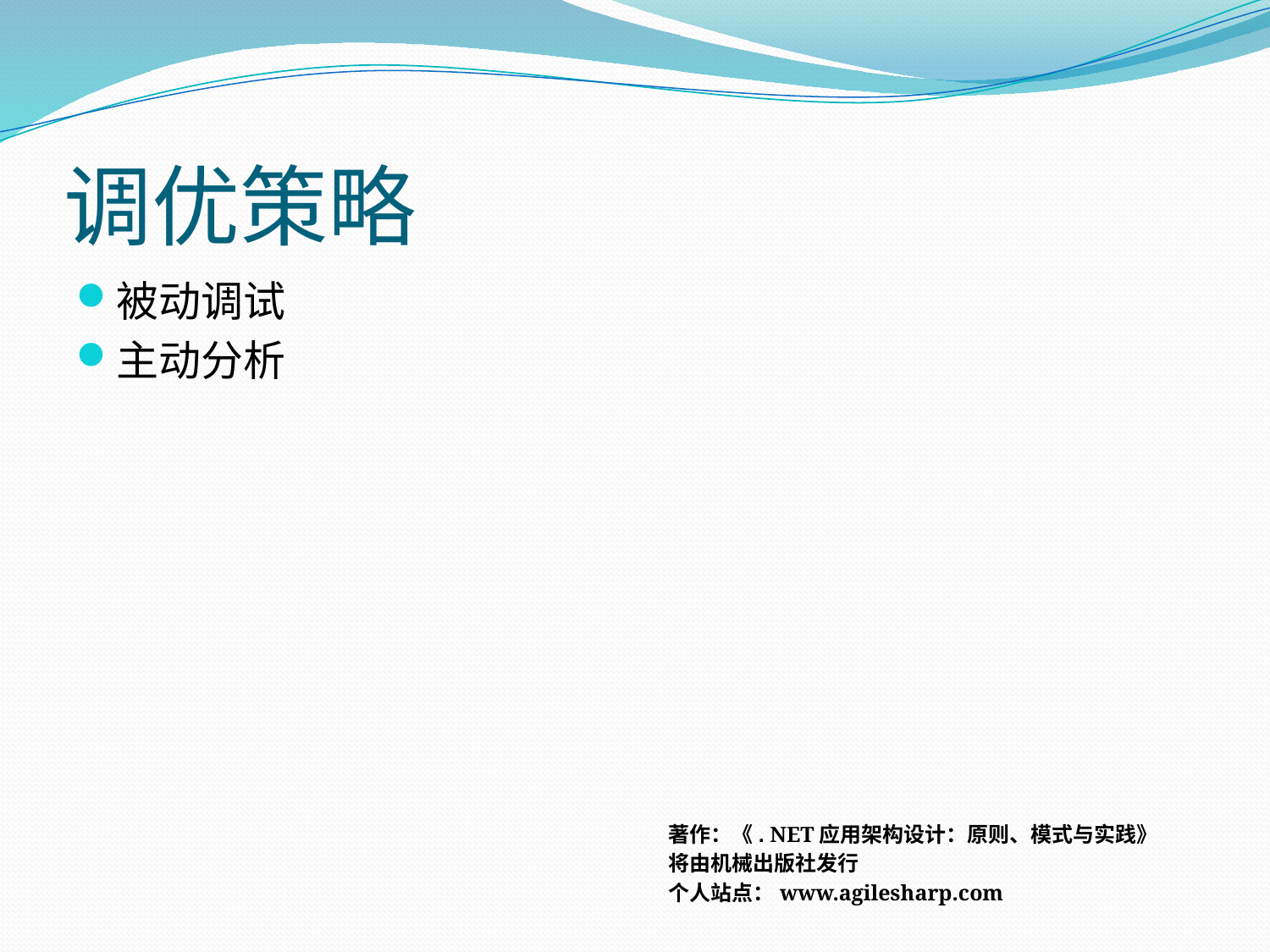

# 调优策略
被动调试
主动分析

著作：《. NET应用架构设计：原则、模式与实践》
将由机械出版社发行
个人站点：www.agilesharp.com